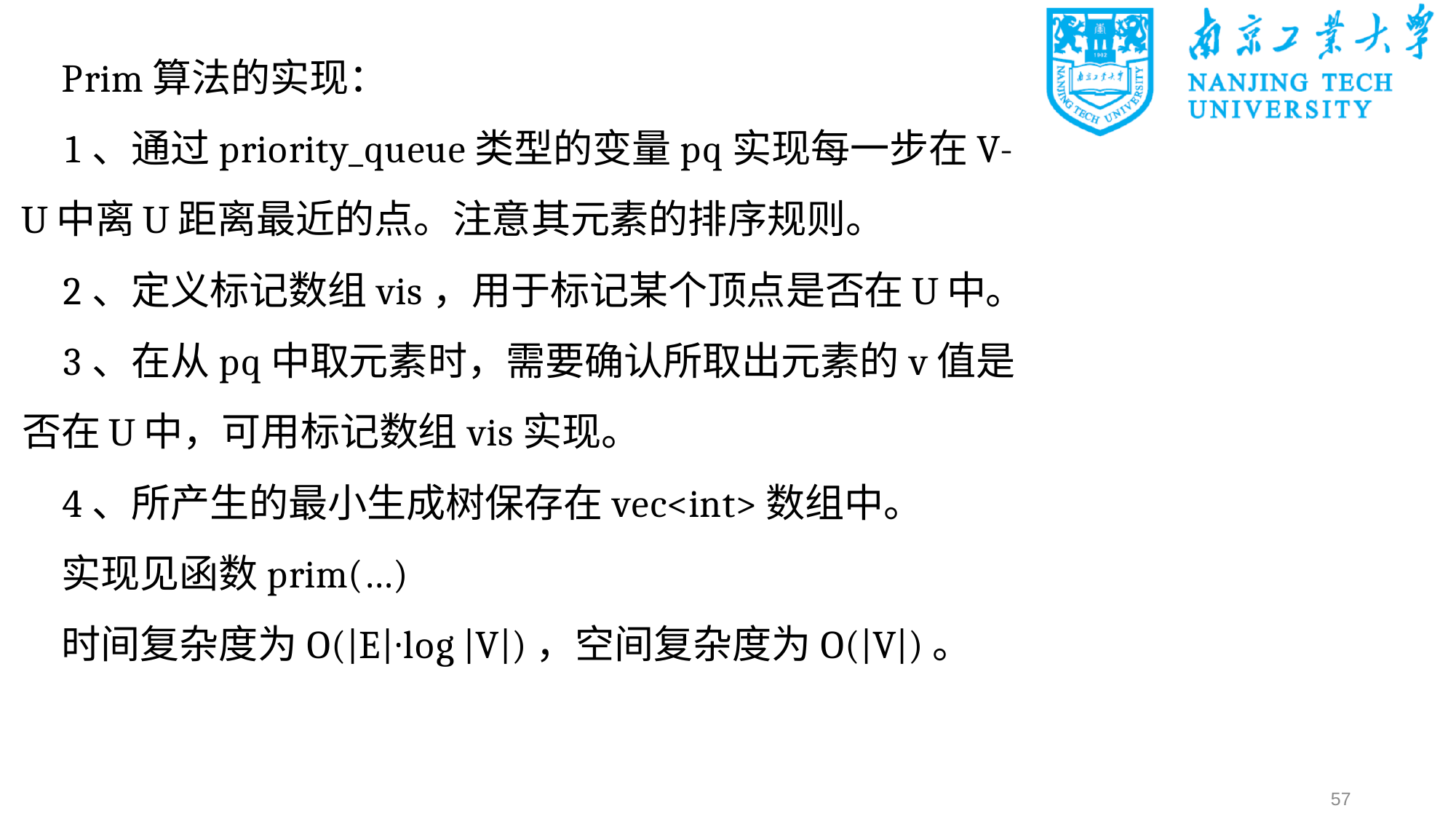

Prim算法的实现：
1、通过priority_queue类型的变量pq实现每一步在V-U中离U距离最近的点。注意其元素的排序规则。
2、定义标记数组vis，用于标记某个顶点是否在U中。
3、在从pq中取元素时，需要确认所取出元素的v值是否在U中，可用标记数组vis实现。
4、所产生的最小生成树保存在vec<int>数组中。
实现见函数prim(…)
时间复杂度为O(|E|∙log |V|)，空间复杂度为O(|V|)。
57